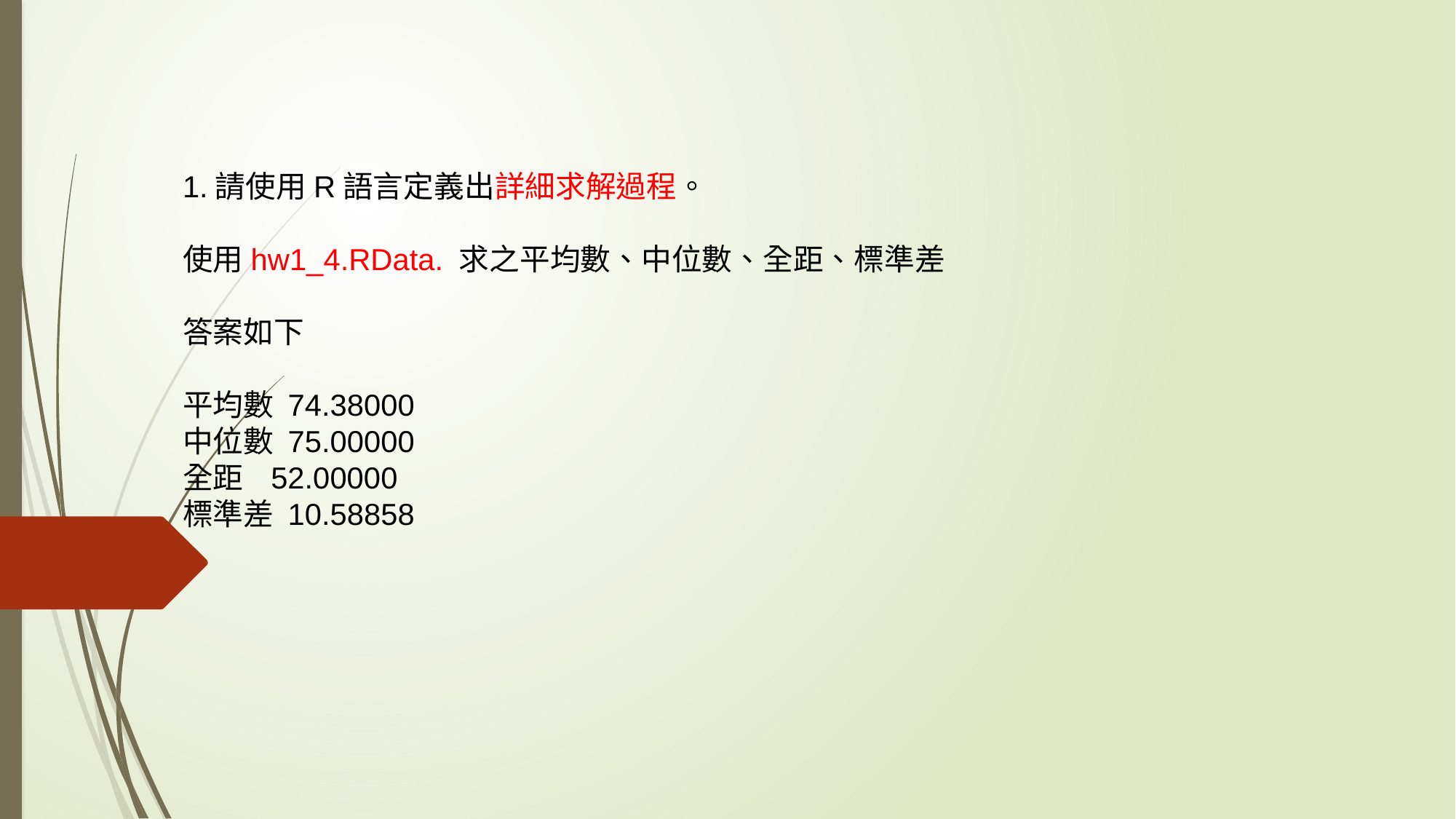

#
1.請使用R語言定義出詳細求解過程。

使用hw1_4.RData. 求之平均數、中位數、全距、標準差

答案如下

平均數 74.38000
中位數 75.00000
全距   52.00000
標準差 10.58858